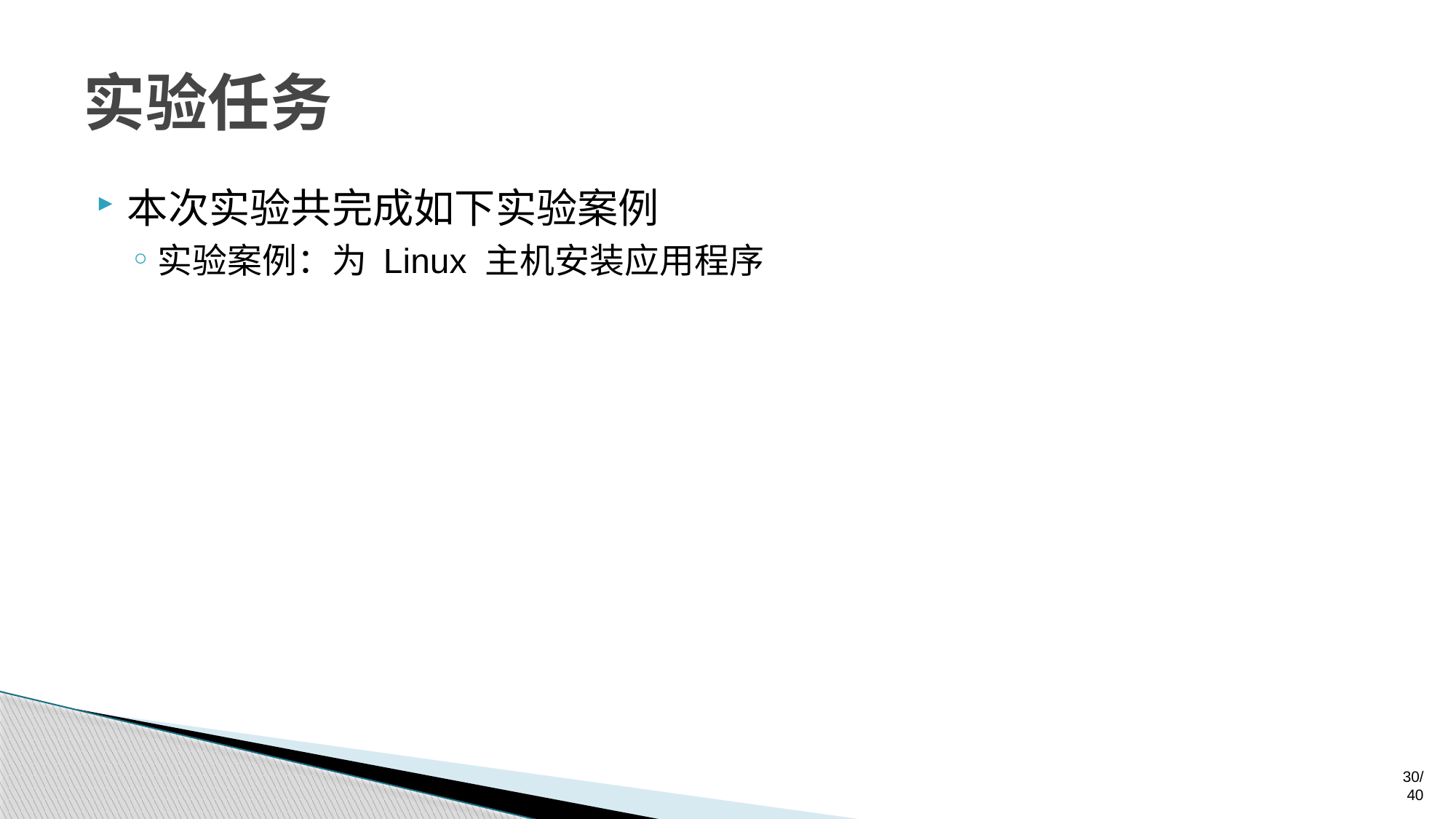

# 实验任务
本次实验共完成如下实验案例
实验案例：为 Linux 主机安装应用程序
30/40